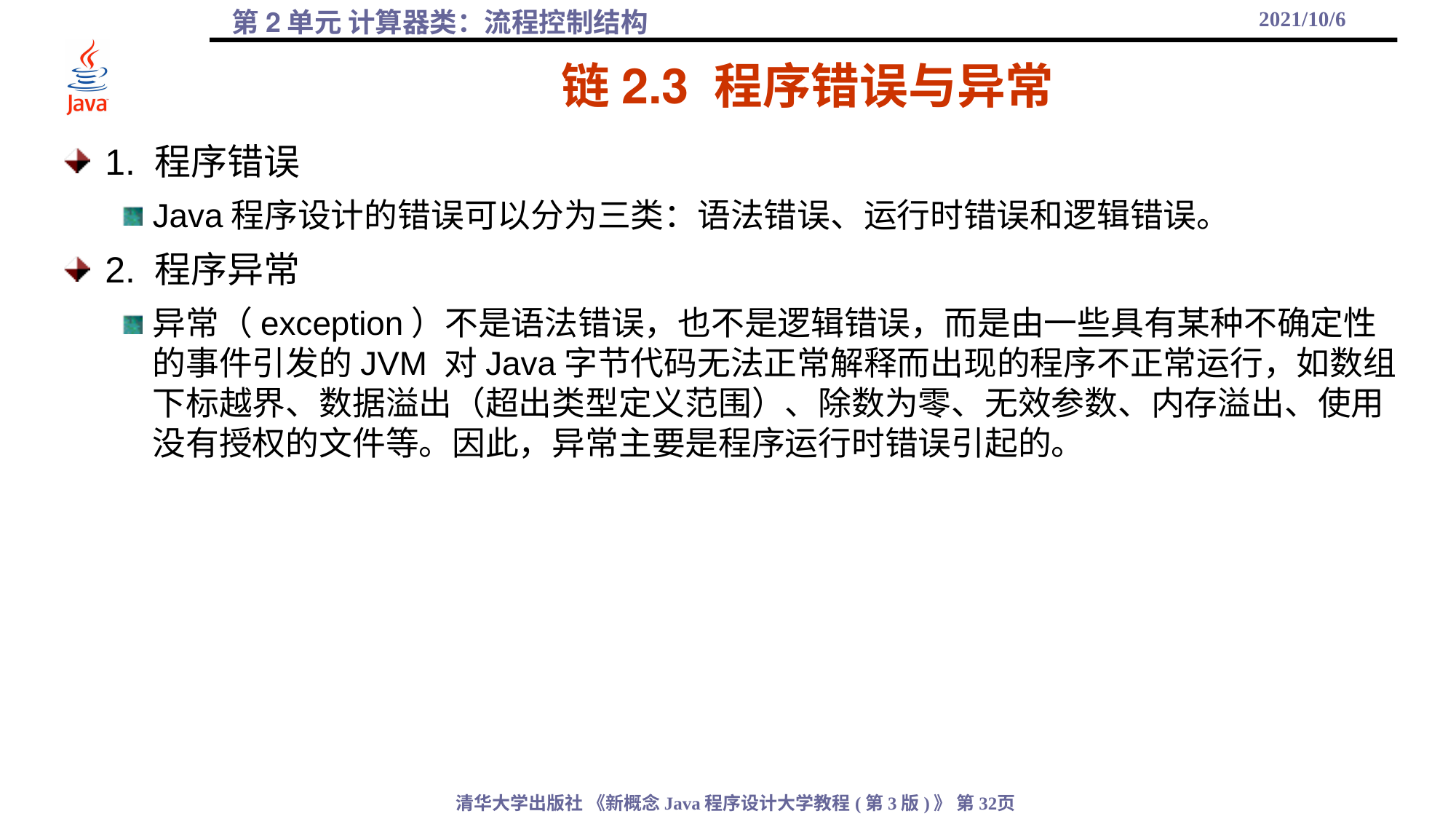

2021/10/6
# 链2.3 程序错误与异常
1. 程序错误
Java程序设计的错误可以分为三类：语法错误、运行时错误和逻辑错误。
2. 程序异常
异常（exception）不是语法错误，也不是逻辑错误，而是由一些具有某种不确定性的事件引发的JVM 对Java字节代码无法正常解释而出现的程序不正常运行，如数组下标越界、数据溢出（超出类型定义范围）、除数为零、无效参数、内存溢出、使用没有授权的文件等。因此，异常主要是程序运行时错误引起的。